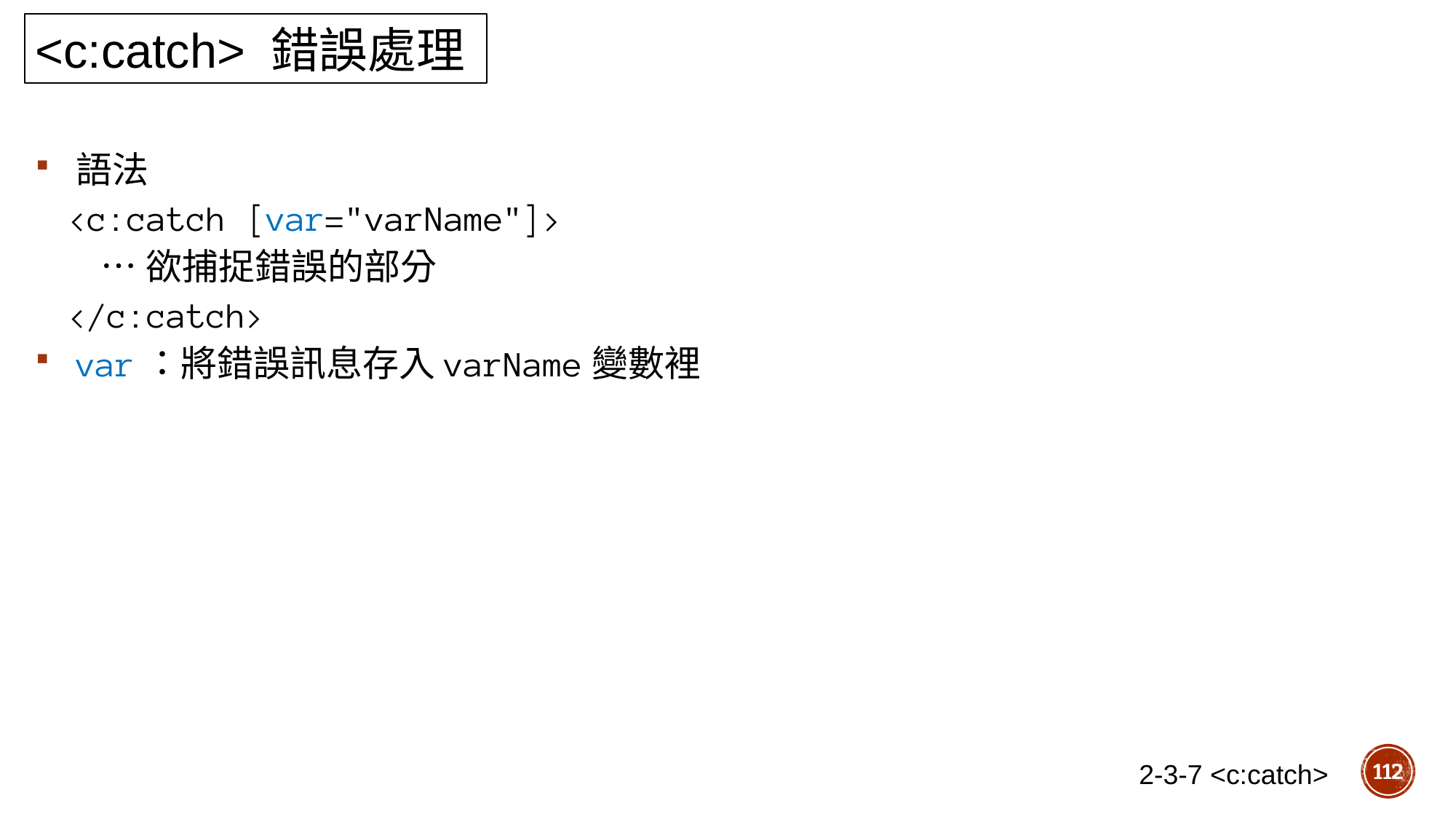

<c:catch> 錯誤處理
語法
<c:catch [var="varName"]>
…欲捕捉錯誤的部分
</c:catch>
var：將錯誤訊息存入varName變數裡

112
2-3-7 <c:catch>